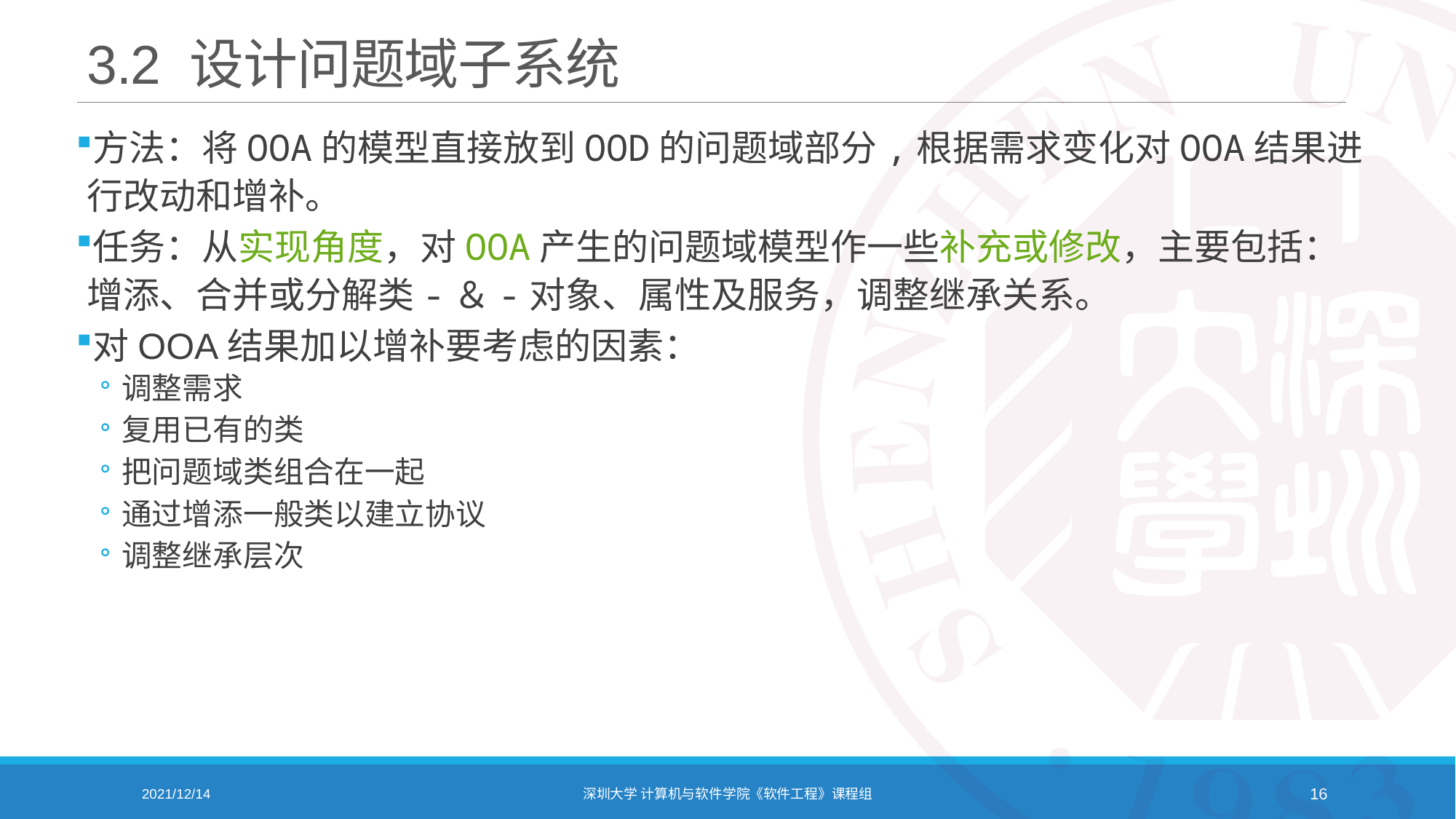

# 3.2 设计问题域子系统
方法：将OOA的模型直接放到OOD的问题域部分,根据需求变化对OOA结果进行改动和增补。
任务：从实现角度，对OOA产生的问题域模型作一些补充或修改，主要包括：增添、合并或分解类-＆-对象、属性及服务，调整继承关系。
对OOA结果加以增补要考虑的因素：
调整需求
复用已有的类
把问题域类组合在一起
通过增添一般类以建立协议
调整继承层次

2021/12/14
深圳大学 计算机与软件学院《软件工程》课程组
16